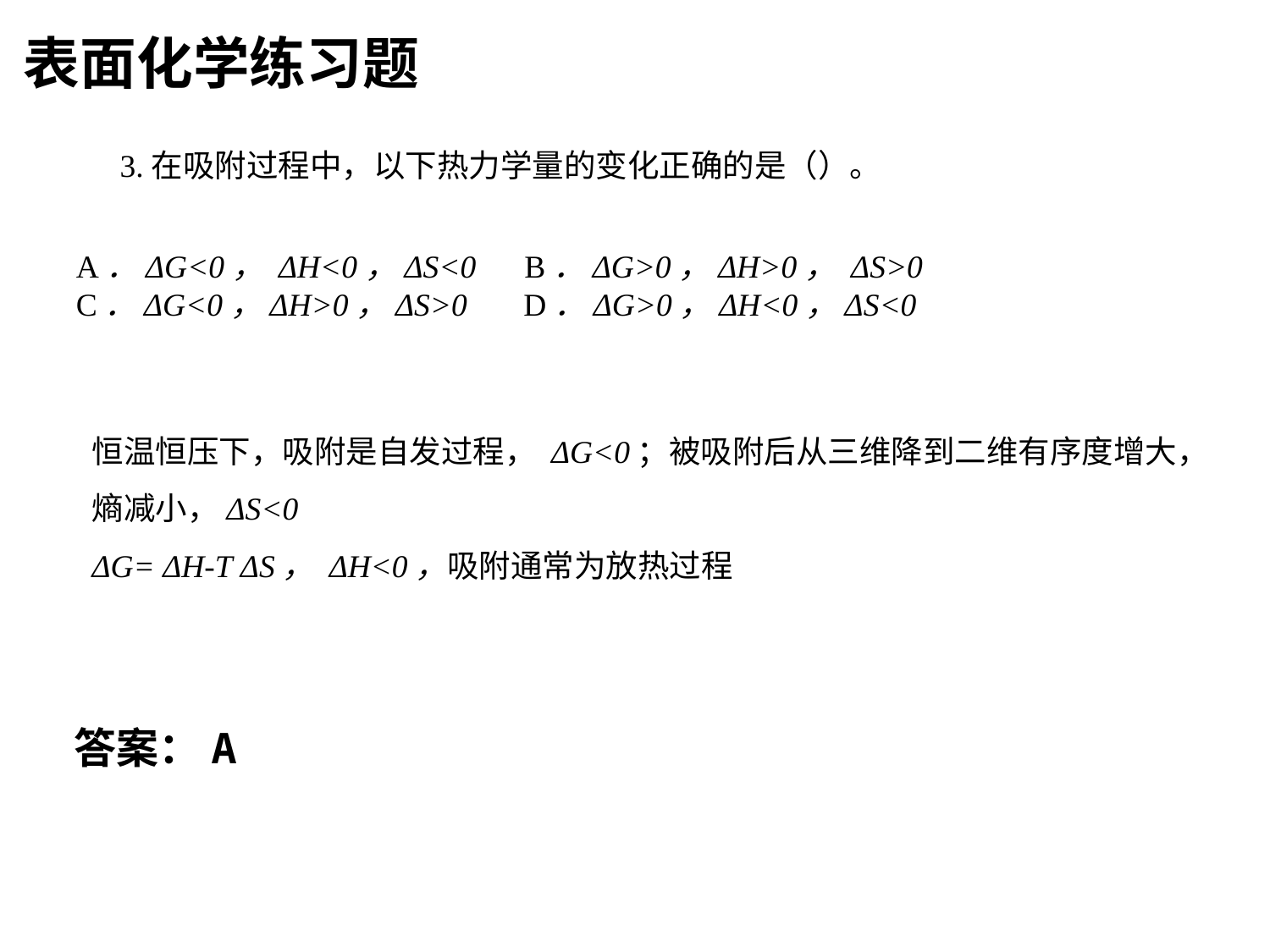

表面化学练习题
3.在吸附过程中，以下热力学量的变化正确的是（）。
A．ΔG<0， ΔH<0，ΔS<0      B．ΔG>0，ΔH>0， ΔS>0
C．ΔG<0，ΔH>0，ΔS>0       D．ΔG>0，ΔH<0，ΔS<0

恒温恒压下，吸附是自发过程， ΔG<0；被吸附后从三维降到二维有序度增大，熵减小，ΔS<0
ΔG= ΔH-T ΔS， ΔH<0，吸附通常为放热过程
答案：A